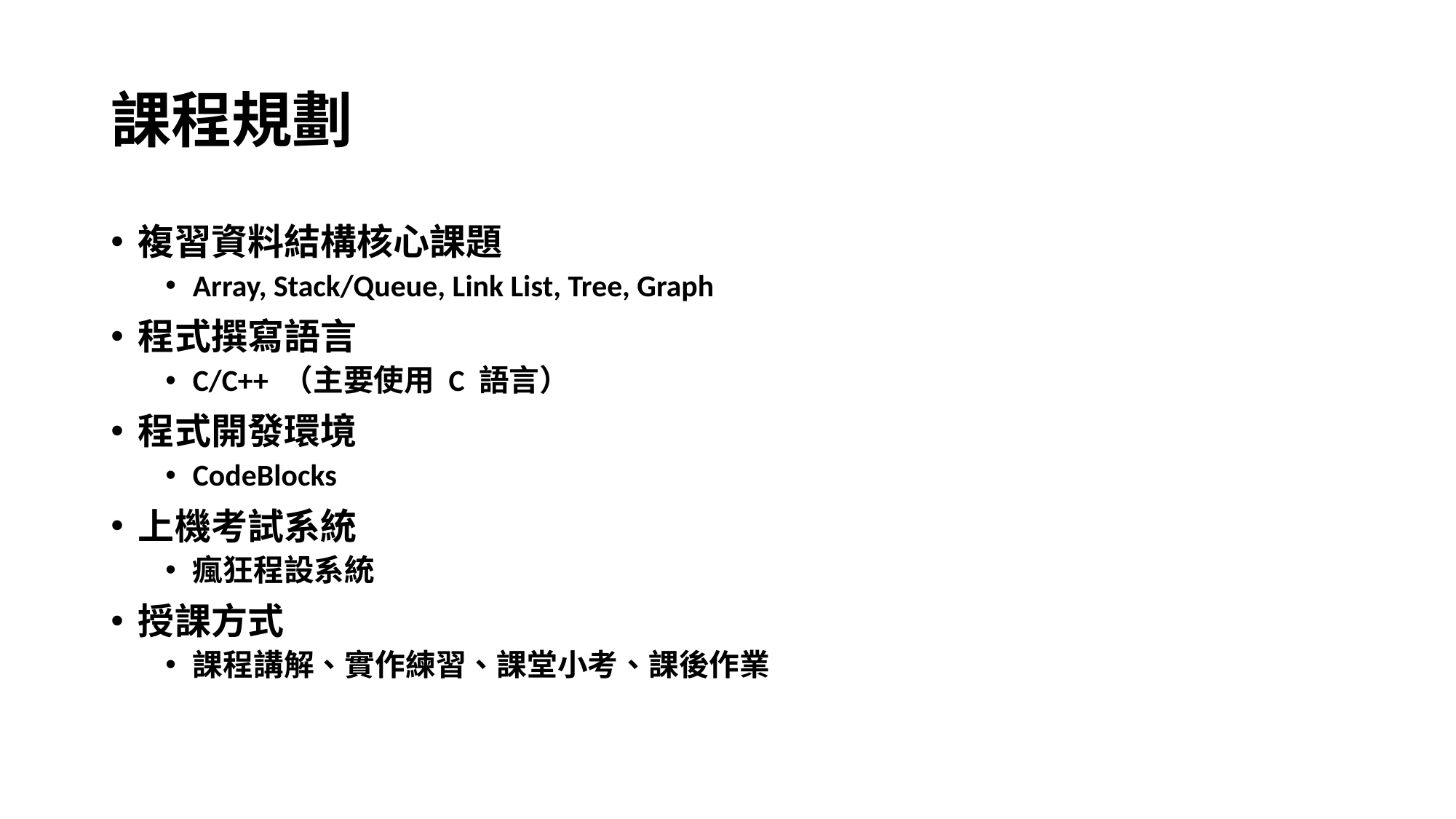

# 課程規劃
複習資料結構核心課題
Array, Stack/Queue, Link List, Tree, Graph
程式撰寫語言
C/C++ （主要使用 C 語言）
程式開發環境
CodeBlocks
上機考試系統
瘋狂程設系統
授課方式
課程講解、實作練習、課堂小考、課後作業